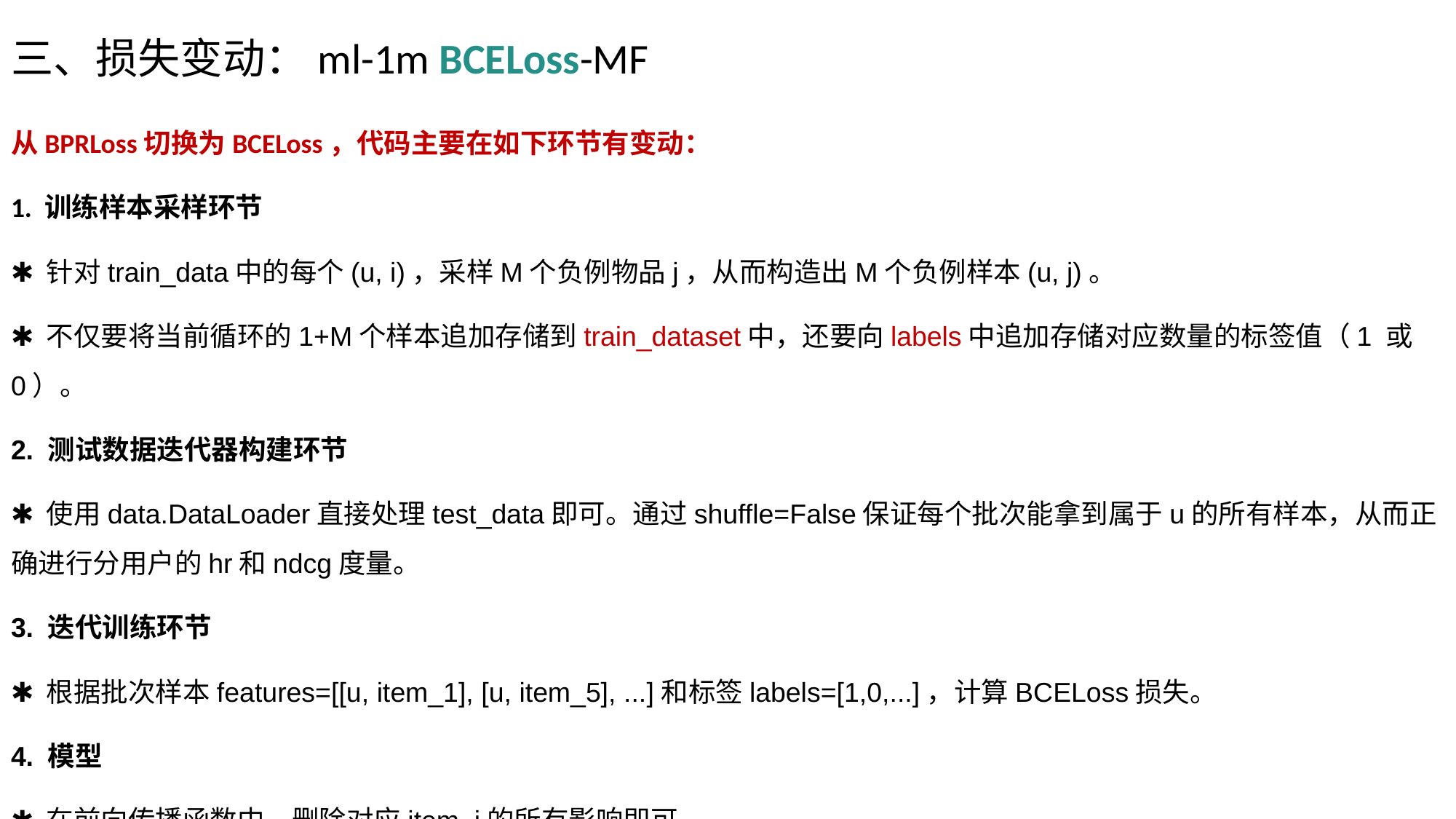

# 三、损失变动：ml-1m BCELoss-MF
从BPRLoss切换为BCELoss，代码主要在如下环节有变动：
1. 训练样本采样环节
✱ 针对train_data中的每个(u, i)，采样M个负例物品j，从而构造出M个负例样本(u, j)。
✱ 不仅要将当前循环的1+M个样本追加存储到train_dataset中，还要向labels中追加存储对应数量的标签值（1 或 0）。
2. 测试数据迭代器构建环节
✱ 使用data.DataLoader直接处理test_data即可。通过shuffle=False保证每个批次能拿到属于u的所有样本，从而正确进行分用户的hr和ndcg度量。
3. 迭代训练环节
✱ 根据批次样本features=[[u, item_1], [u, item_5], ...]和标签labels=[1,0,...]，计算BCELoss损失。
4. 模型
✱ 在前向传播函数中，删除对应item_j的所有影响即可。